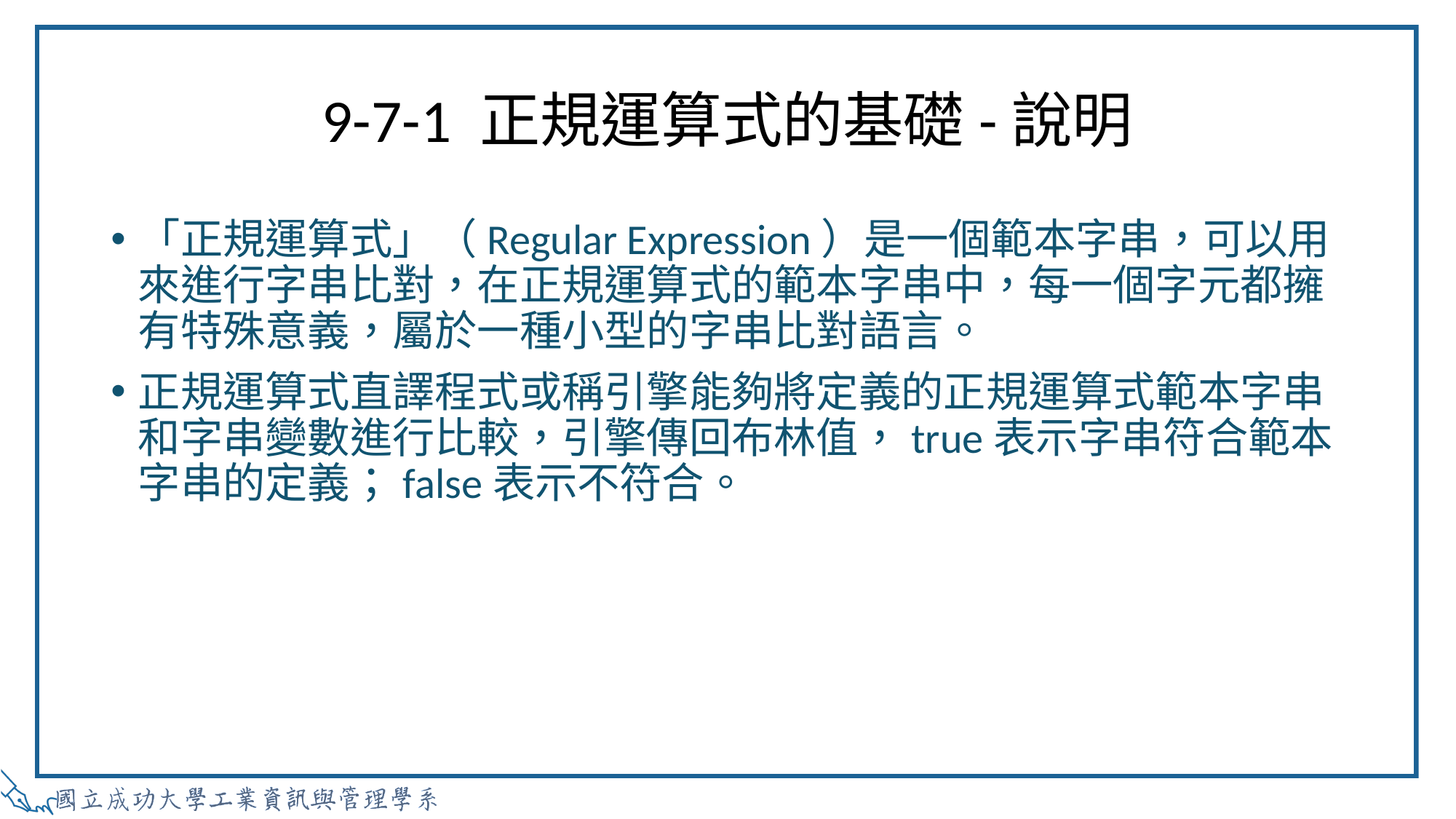

# 9-7-1 正規運算式的基礎-說明
「正規運算式」（Regular Expression）是一個範本字串，可以用來進行字串比對，在正規運算式的範本字串中，每一個字元都擁有特殊意義，屬於一種小型的字串比對語言。
正規運算式直譯程式或稱引擎能夠將定義的正規運算式範本字串和字串變數進行比較，引擎傳回布林值，true表示字串符合範本字串的定義；false表示不符合。